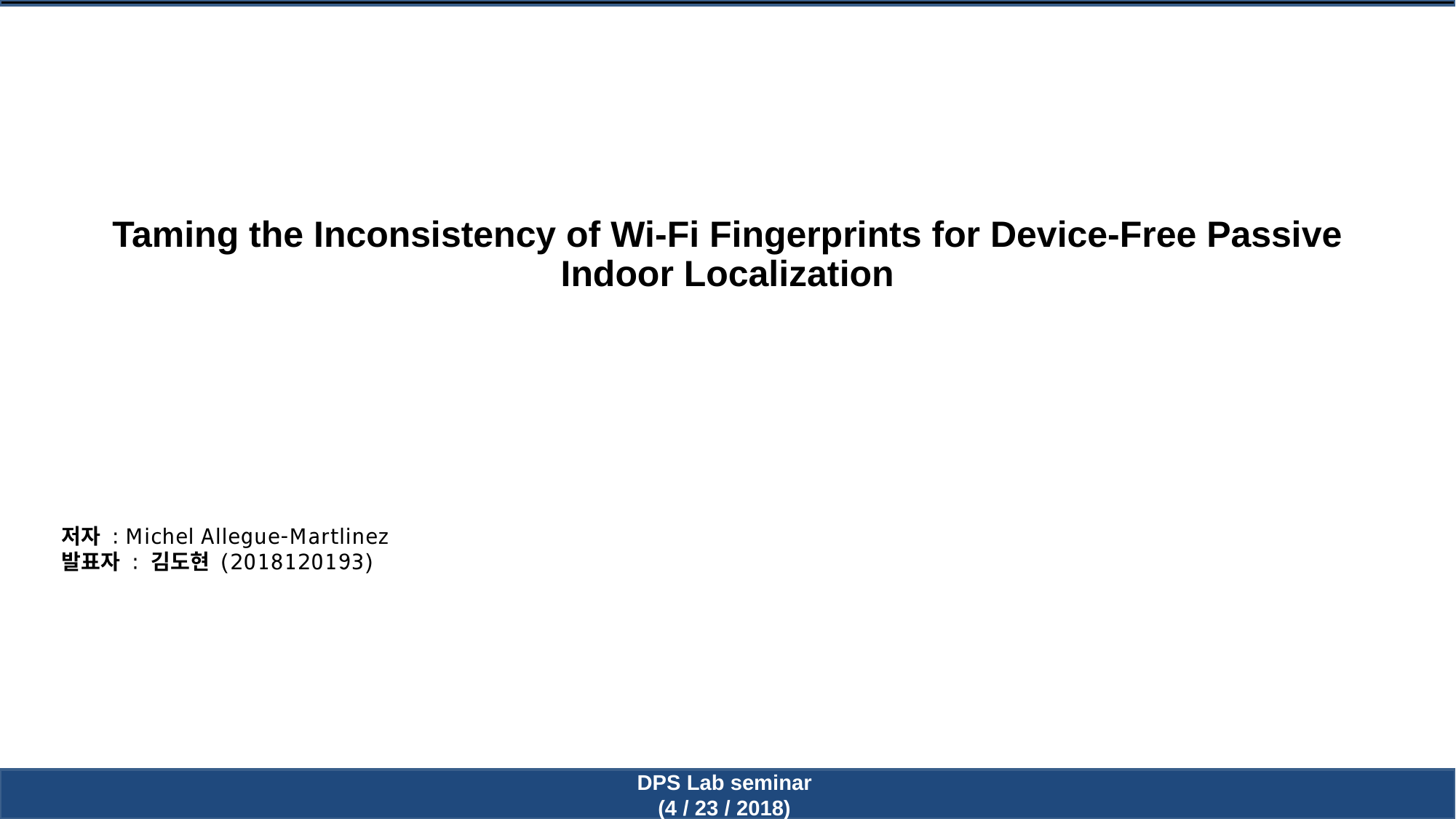

Taming the Inconsistency of Wi-Fi Fingerprints for Device-Free Passive Indoor Localization
저자 : Michel Allegue-Martlinez
발표자 : 김도현 (2018120193)
DPS Lab seminar
(4 / 23 / 2018)